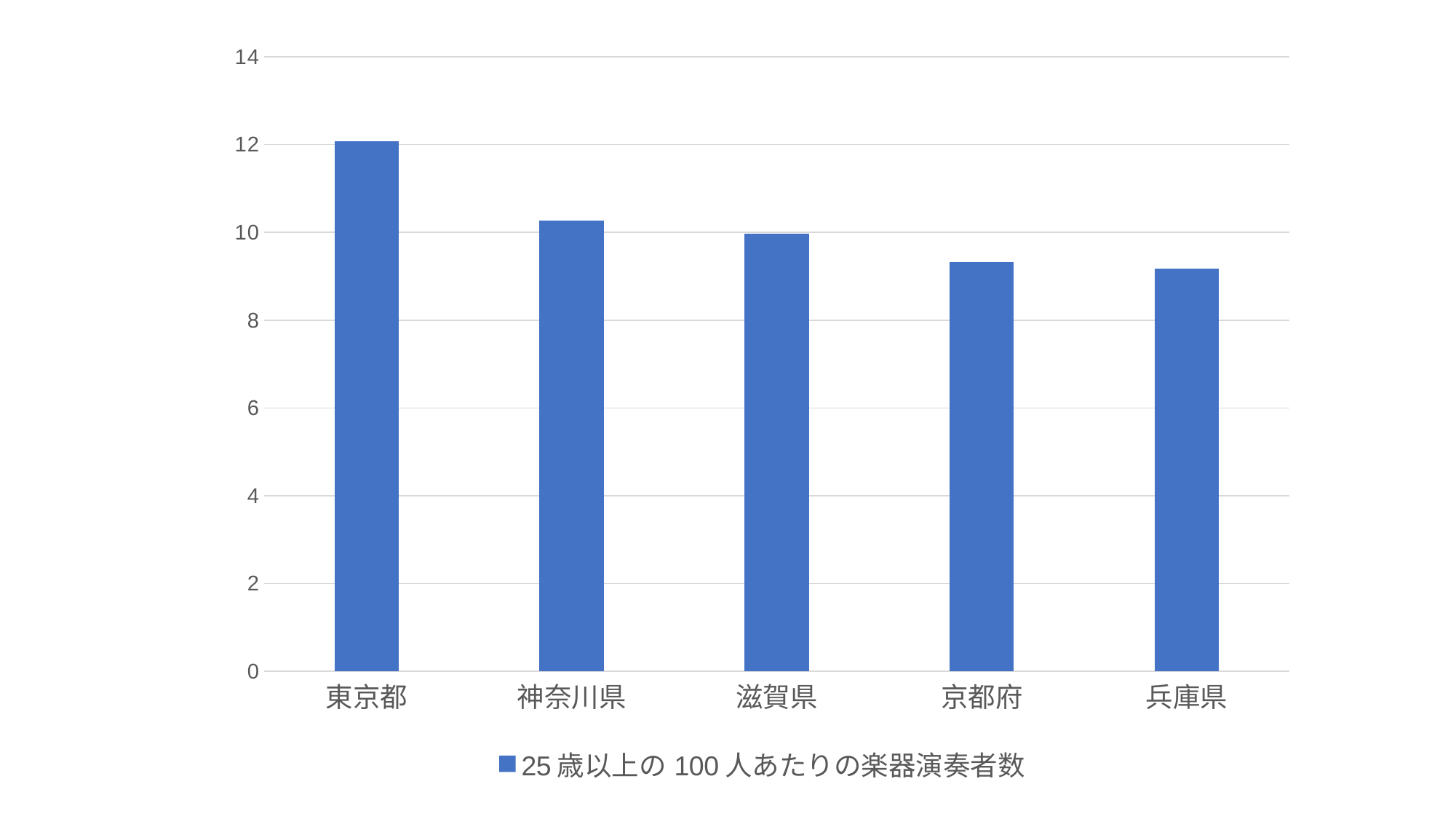

### Chart

| Category | 25歳以上の100人あたりの楽器演奏者数 |
|---|---|
| 東京都 | 12.07 |
| 神奈川県 | 10.27 |
| 滋賀県 | 9.97 |
| 京都府 | 9.33 |
| 兵庫県 | 9.17 |